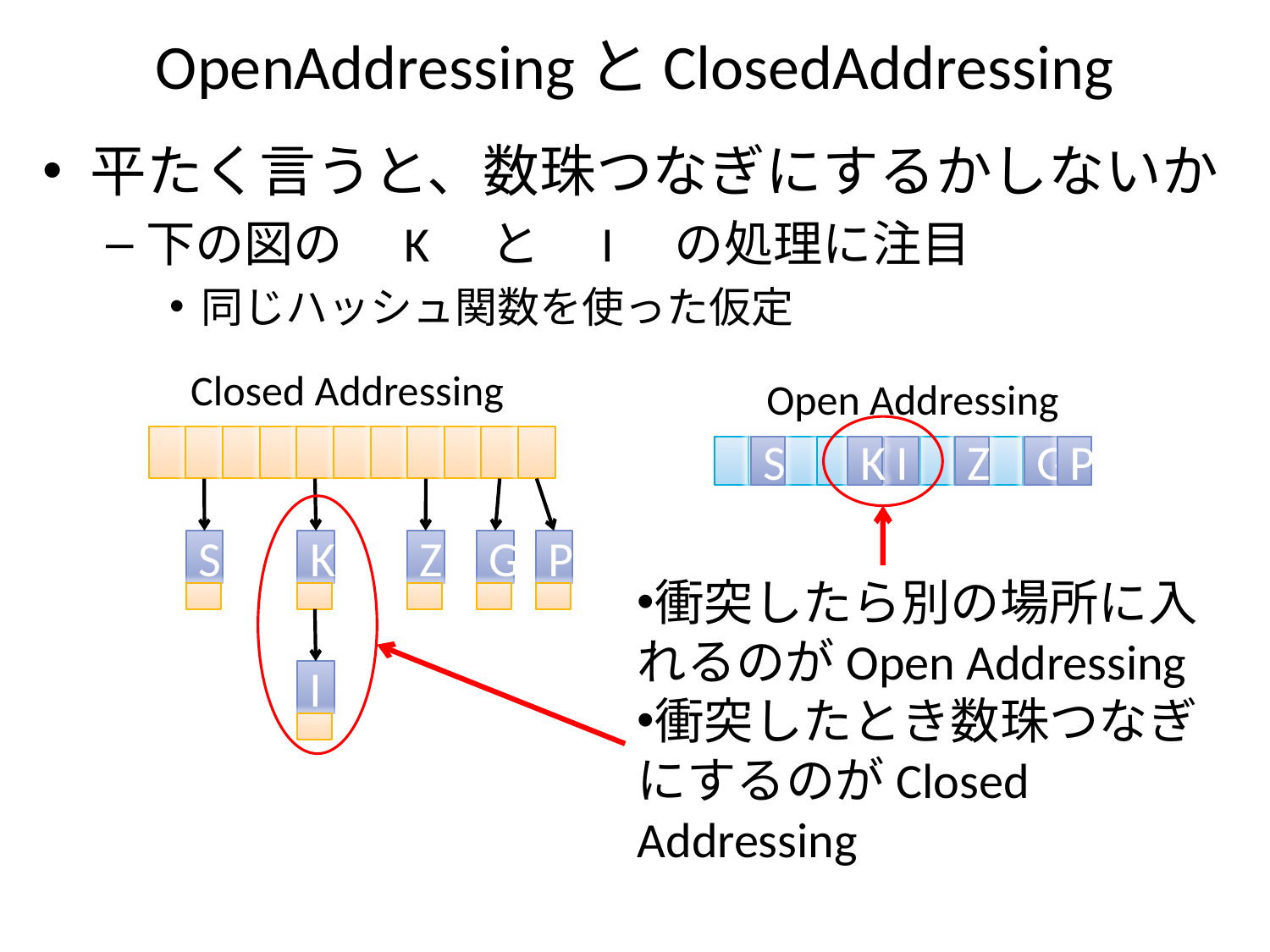

# OpenAddressingとClosedAddressing
平たく言うと、数珠つなぎにするかしないか
下の図の　K　と　I　の処理に注目
同じハッシュ関数を使った仮定
Closed Addressing
Open Addressing

S
K
Z
G
P

I

G

S

K

I

Z

P

衝突したら別の場所に入れるのがOpen Addressing
衝突したとき数珠つなぎにするのがClosed Addressing